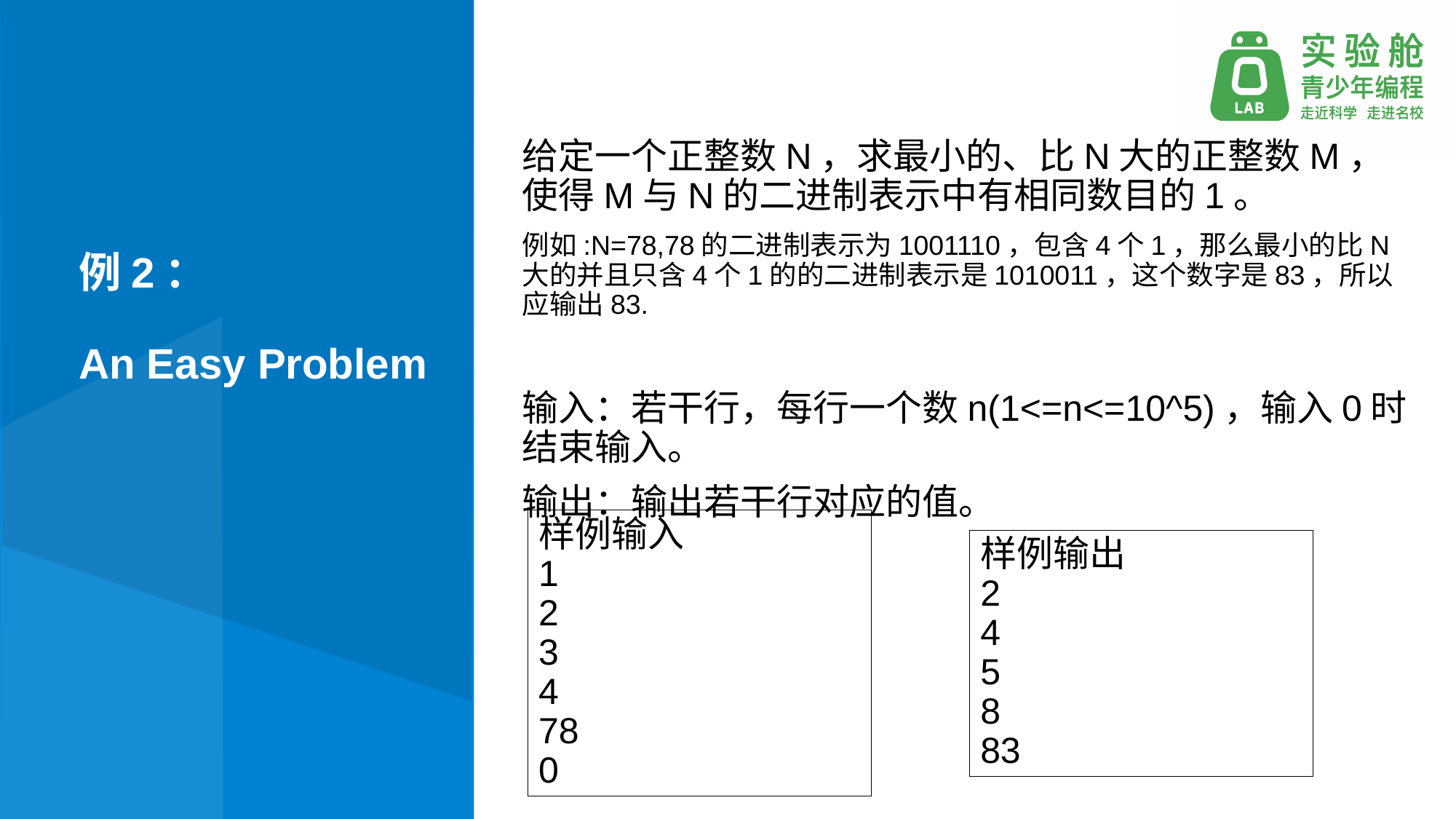

例2：
An Easy Problem
给定一个正整数N，求最小的、比N大的正整数M，使得M与N的二进制表示中有相同数目的1。
例如:N=78,78的二进制表示为1001110，包含4个1，那么最小的比N大的并且只含4个1的的二进制表示是1010011，这个数字是83，所以应输出83.

输入：若干行，每行一个数n(1<=n<=10^5)，输入0时结束输入。
输出：输出若干行对应的值。
样例输入
1
2
3
4
78
0
样例输出
2
4
5
8
83